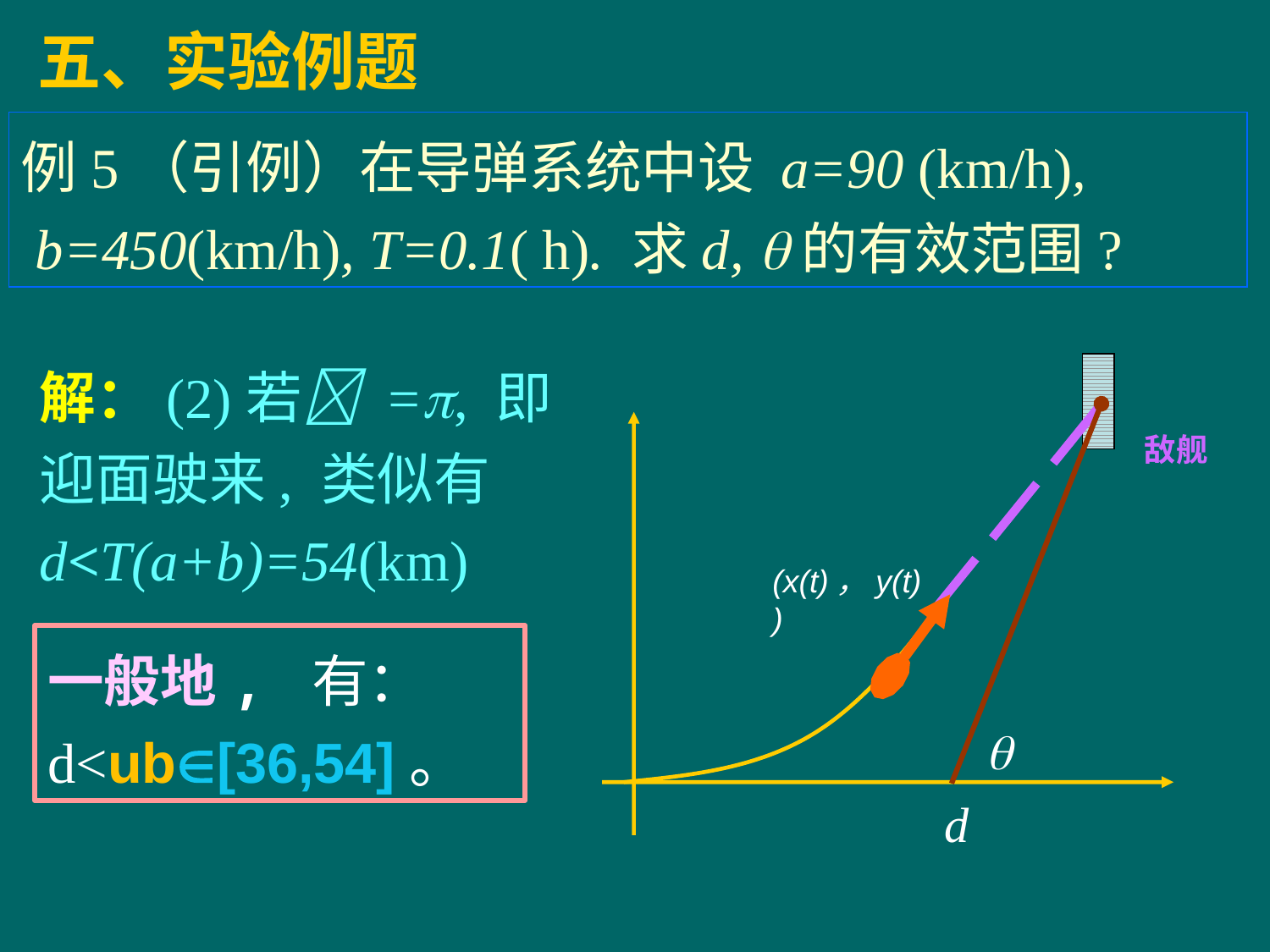

五、实验例题
例5（引例）在导弹系统中设 a=90 (km/h),
 b=450(km/h), T=0.1( h). 求d, θ的有效范围?
解：(2)若θ =π, 即迎面驶来, 类似有d<T(a+b)=54(km)

敌舰
(x(t)，y(t))

一般地, 有：d<ub∈[36,54]。
θ
d